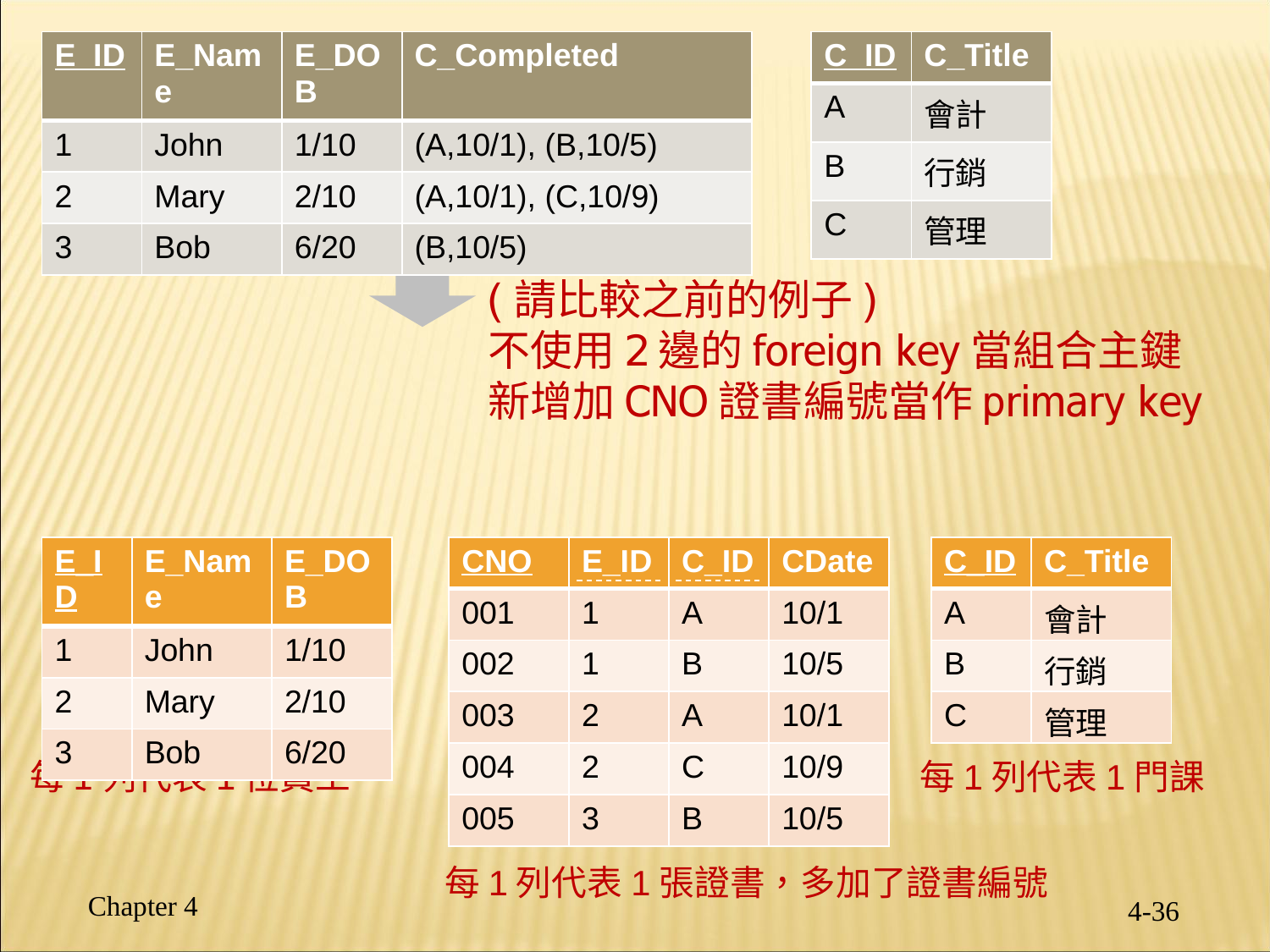

| E\_ID | E\_Name | E\_DOB | C\_Completed |
| --- | --- | --- | --- |
| 1 | John | 1/10 | (A,10/1), (B,10/5) |
| 2 | Mary | 2/10 | (A,10/1), (C,10/9) |
| 3 | Bob | 6/20 | (B,10/5) |
| C\_ID | C\_Title |
| --- | --- |
| A | 會計 |
| B | 行銷 |
| C | 管理 |

(請比較之前的例子)
不使用2邊的foreign key當組合主鍵
新增加CNO證書編號當作primary key
| E\_ID | E\_Name | E\_DOB |
| --- | --- | --- |
| 1 | John | 1/10 |
| 2 | Mary | 2/10 |
| 3 | Bob | 6/20 |
| CNO | E\_ID | C\_ID | CDate |
| --- | --- | --- | --- |
| 001 | 1 | A | 10/1 |
| 002 | 1 | B | 10/5 |
| 003 | 2 | A | 10/1 |
| 004 | 2 | C | 10/9 |
| 005 | 3 | B | 10/5 |
| C\_ID | C\_Title |
| --- | --- |
| A | 會計 |
| B | 行銷 |
| C | 管理 |
每1列代表1位員工
每1列代表1門課
每1列代表1張證書，多加了證書編號